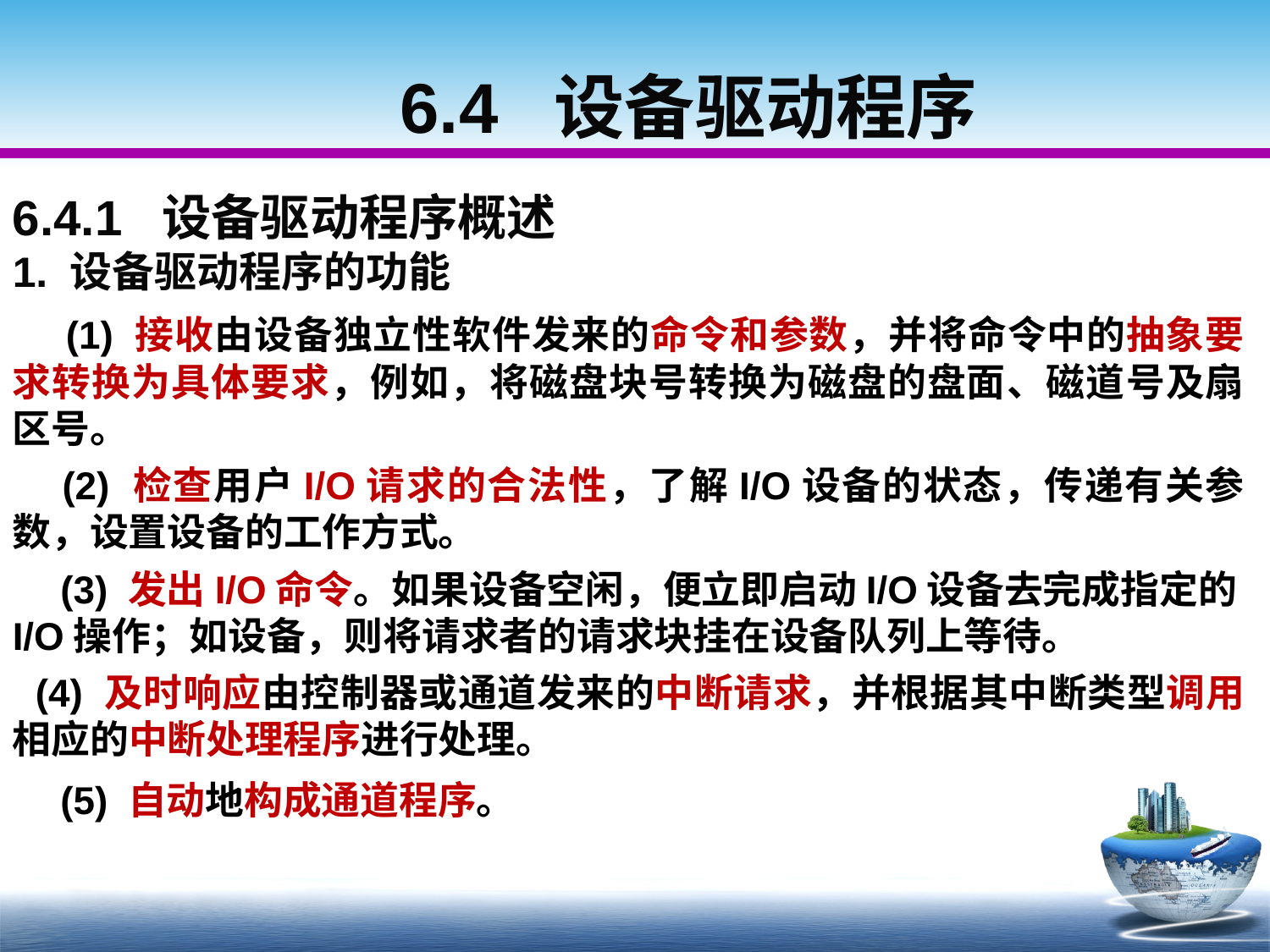

# 6.4  设备驱动程序

6.4.1  设备驱动程序概述
1. 设备驱动程序的功能
　(1) 接收由设备独立性软件发来的命令和参数，并将命令中的抽象要求转换为具体要求，例如，将磁盘块号转换为磁盘的盘面、磁道号及扇区号。
　(2) 检查用户I/O请求的合法性，了解I/O设备的状态，传递有关参数，设置设备的工作方式。
　(3) 发出I/O命令。如果设备空闲，便立即启动I/O设备去完成指定的I/O操作；如设备，则将请求者的请求块挂在设备队列上等待。
  (4) 及时响应由控制器或通道发来的中断请求，并根据其中断类型调用相应的中断处理程序进行处理。
　(5) 自动地构成通道程序。